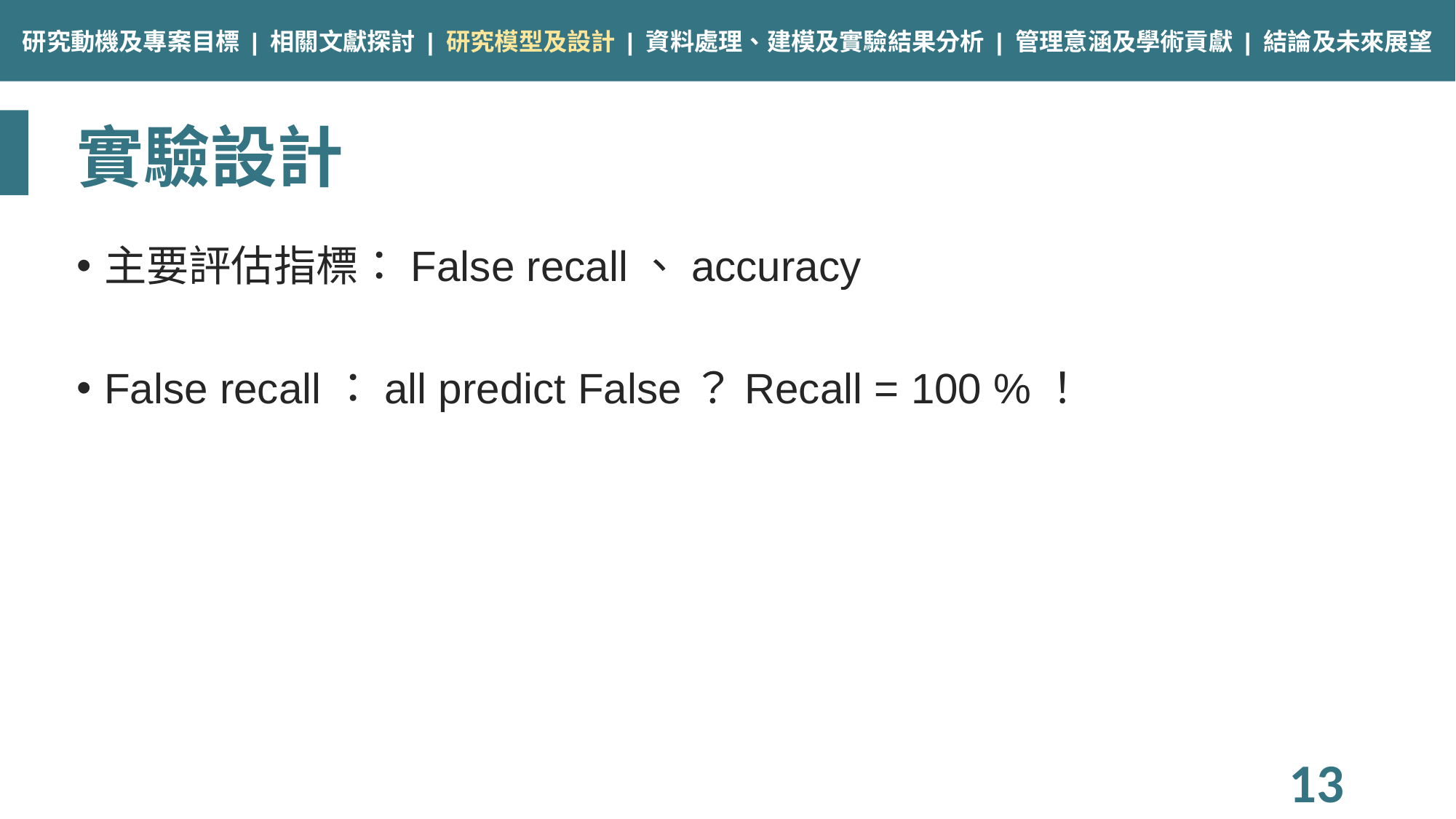

研究動機及專案目標 | 相關文獻探討 | 研究模型及設計 | 資料處理、建模及實驗結果分析 | 管理意涵及學術貢獻 | 結論及未來展望
# 實驗設計
主要評估指標：False recall、accuracy

False recall：all predict False？Recall = 100 %！
13